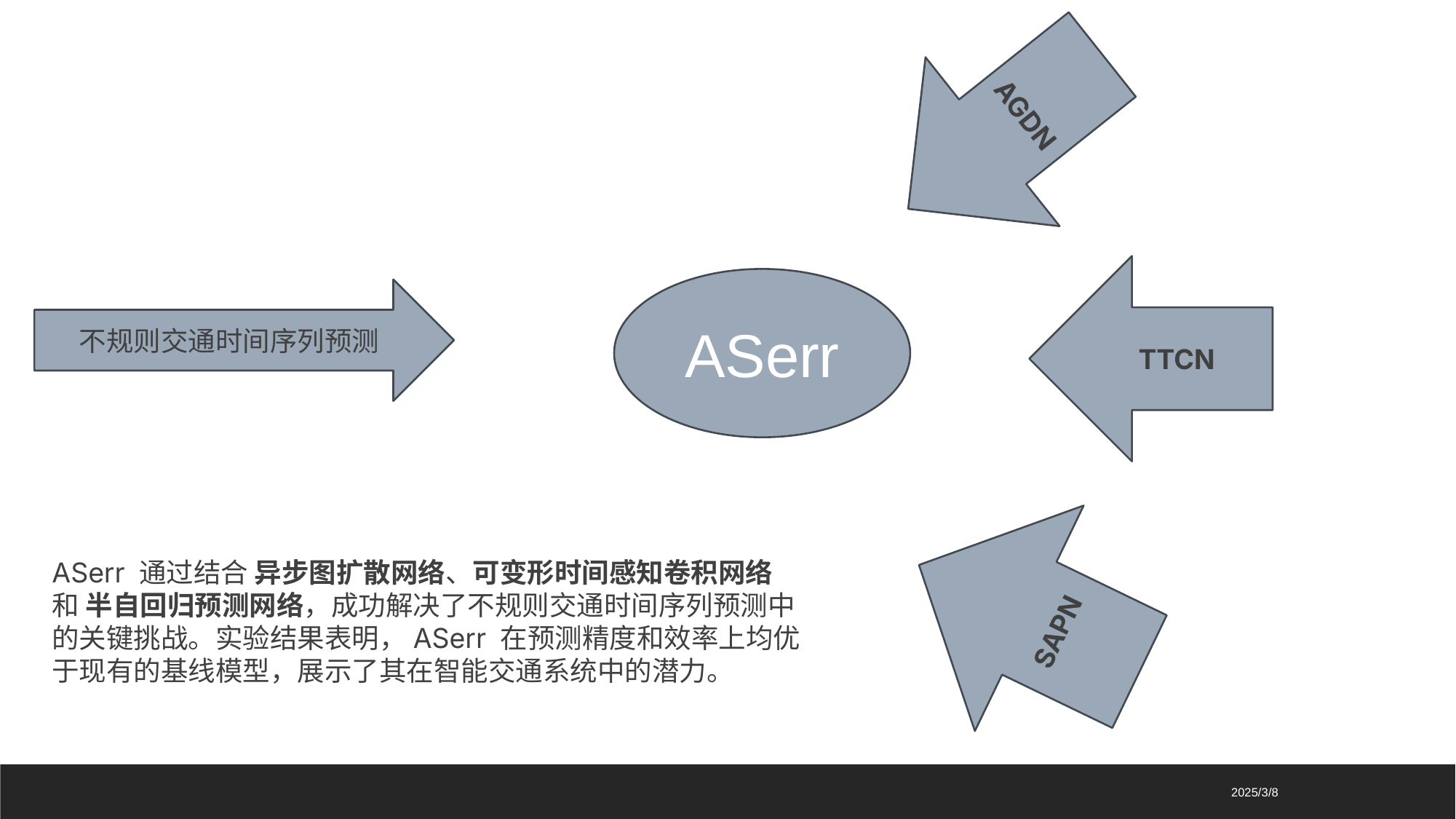

AGDN
TTCN
ASerr
不规则交通时间序列预测
SAPN
ASerr 通过结合 异步图扩散网络、可变形时间感知卷积网络 和 半自回归预测网络，成功解决了不规则交通时间序列预测中的关键挑战。实验结果表明，ASerr 在预测精度和效率上均优于现有的基线模型，展示了其在智能交通系统中的潜力。
2025/3/8